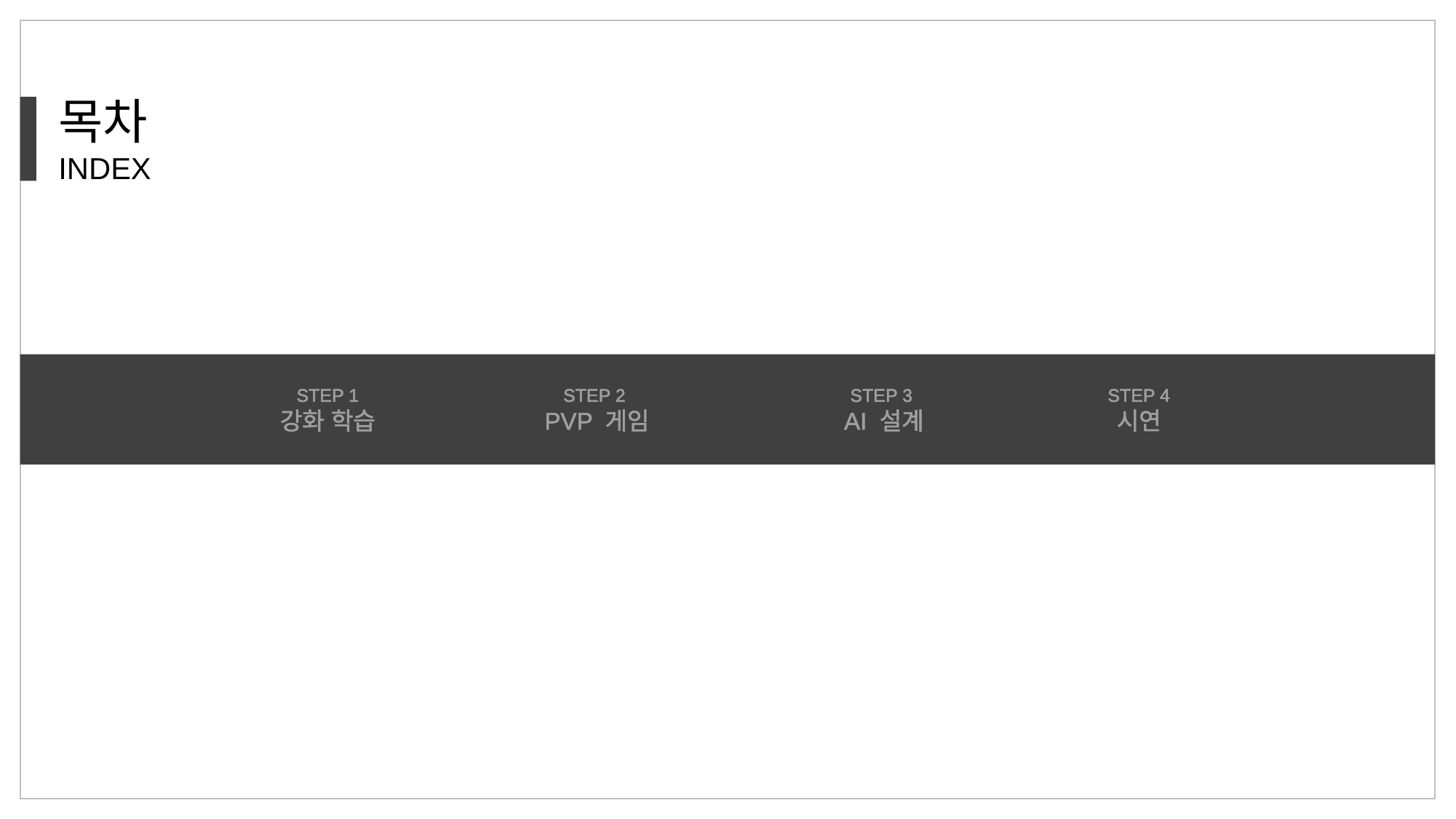

목차
INDEX

STEP 3
AI 설계
STEP 1
강화 학습
STEP 2
PVP 게임
STEP 4
시연